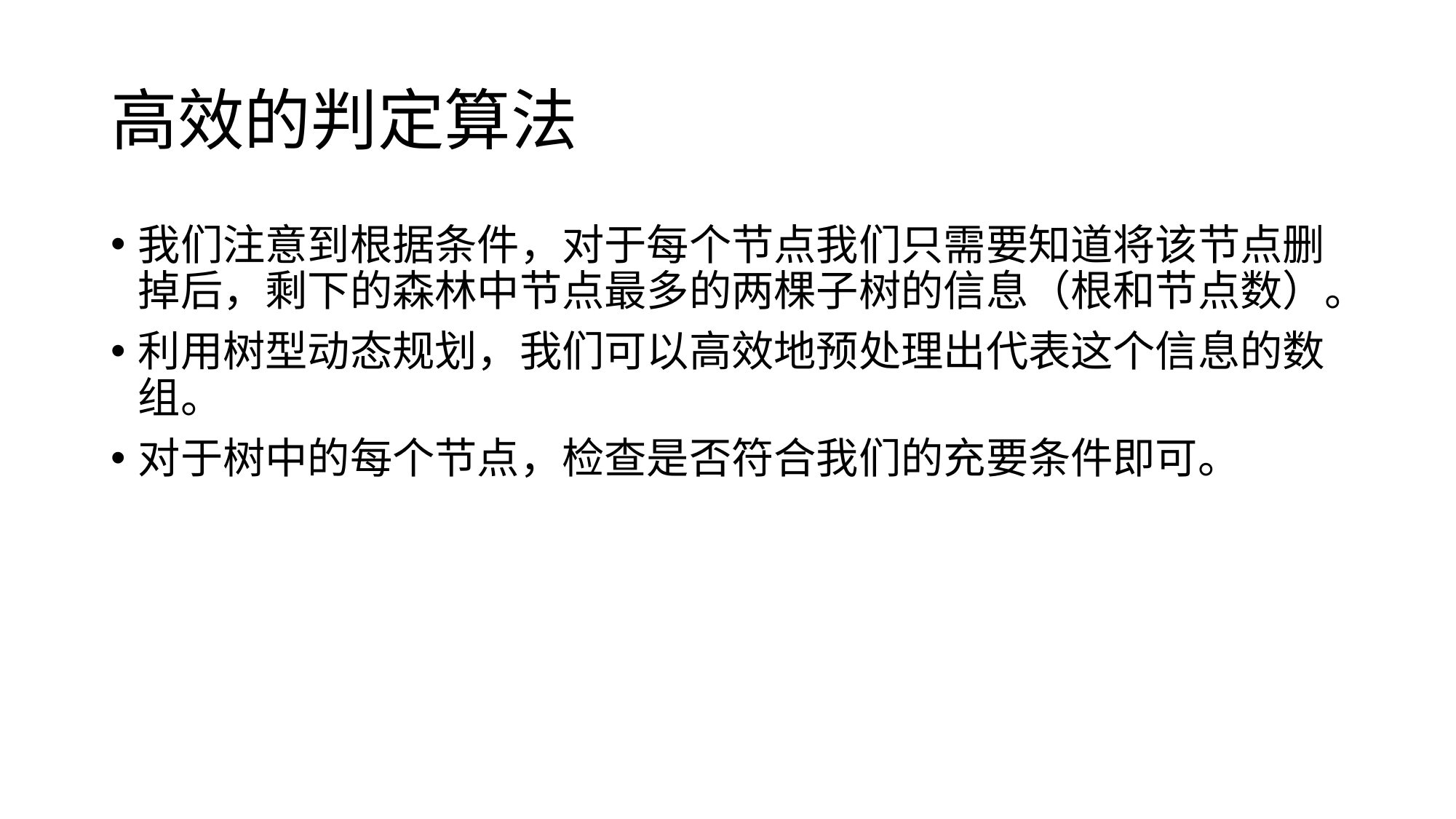

# 高效的判定算法
我们注意到根据条件，对于每个节点我们只需要知道将该节点删掉后，剩下的森林中节点最多的两棵子树的信息（根和节点数）。
利用树型动态规划，我们可以高效地预处理出代表这个信息的数组。
对于树中的每个节点，检查是否符合我们的充要条件即可。